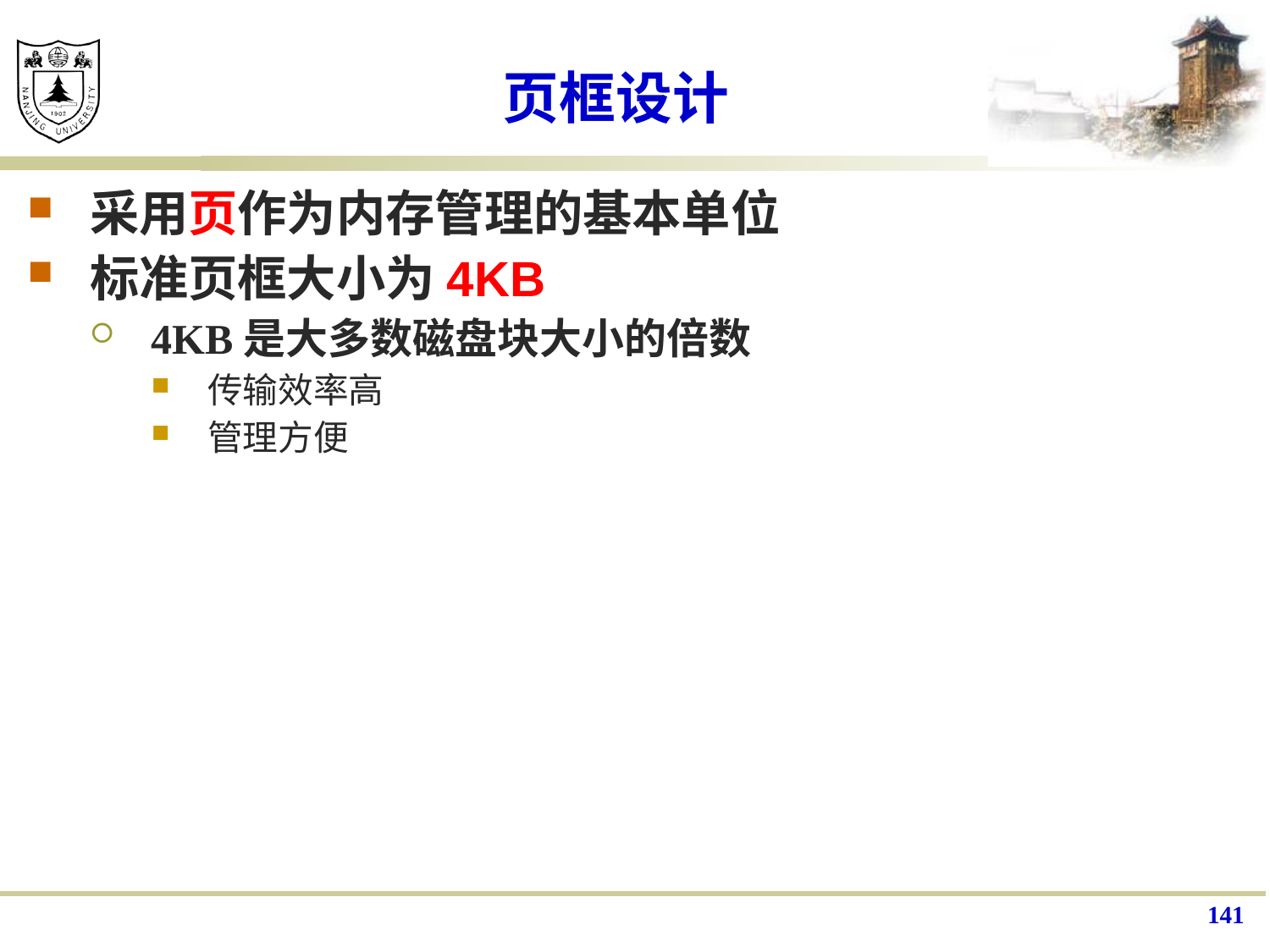

# 页框设计
采用页作为内存管理的基本单位
标准页框大小为4KB
4KB是大多数磁盘块大小的倍数
传输效率高
管理方便
141